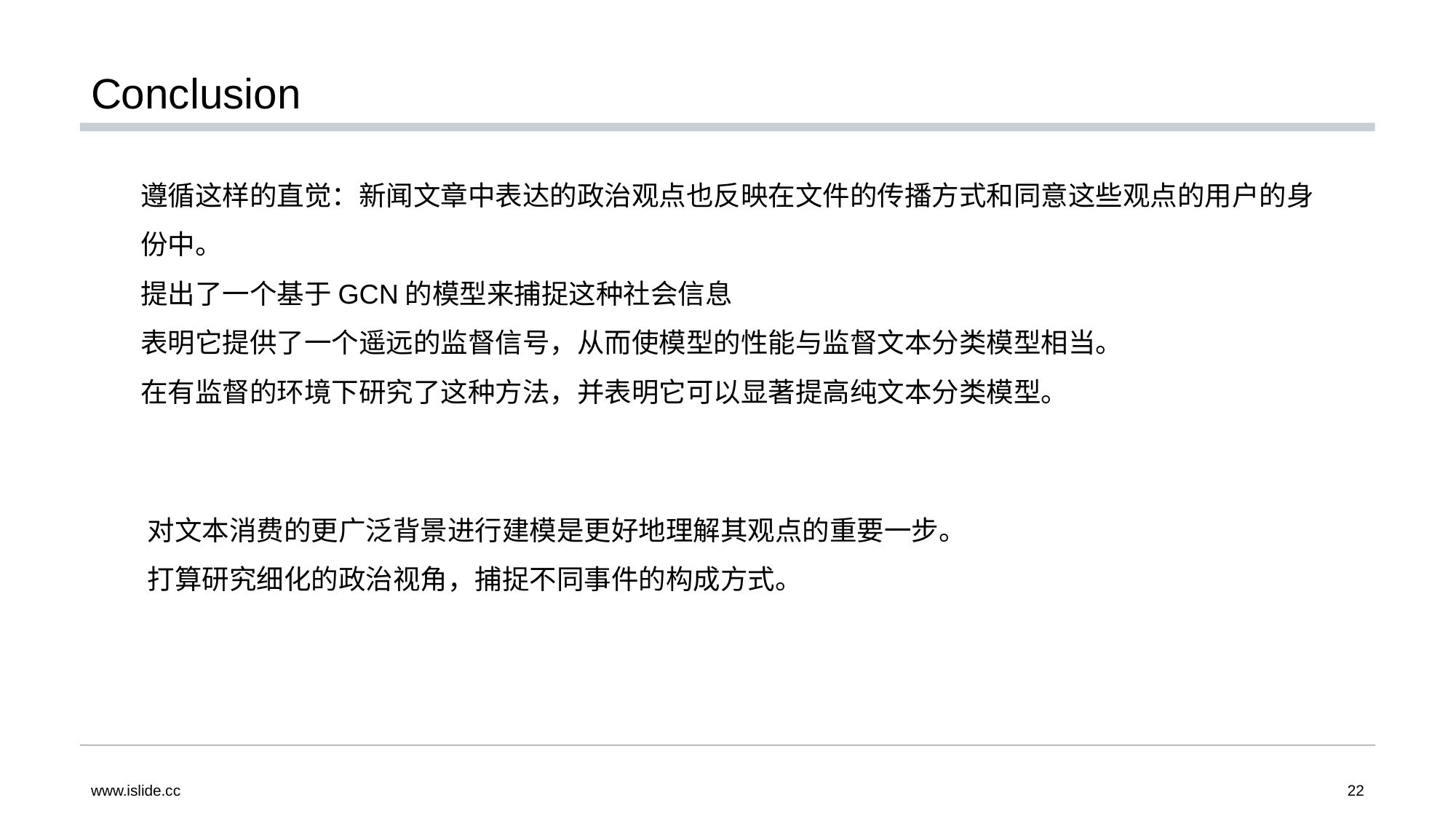

# Conclusion
遵循这样的直觉：新闻文章中表达的政治观点也反映在文件的传播方式和同意这些观点的用户的身份中。
提出了一个基于GCN的模型来捕捉这种社会信息
表明它提供了一个遥远的监督信号，从而使模型的性能与监督文本分类模型相当。
在有监督的环境下研究了这种方法，并表明它可以显著提高纯文本分类模型。
对文本消费的更广泛背景进行建模是更好地理解其观点的重要一步。
打算研究细化的政治视角，捕捉不同事件的构成方式。
www.islide.cc
22